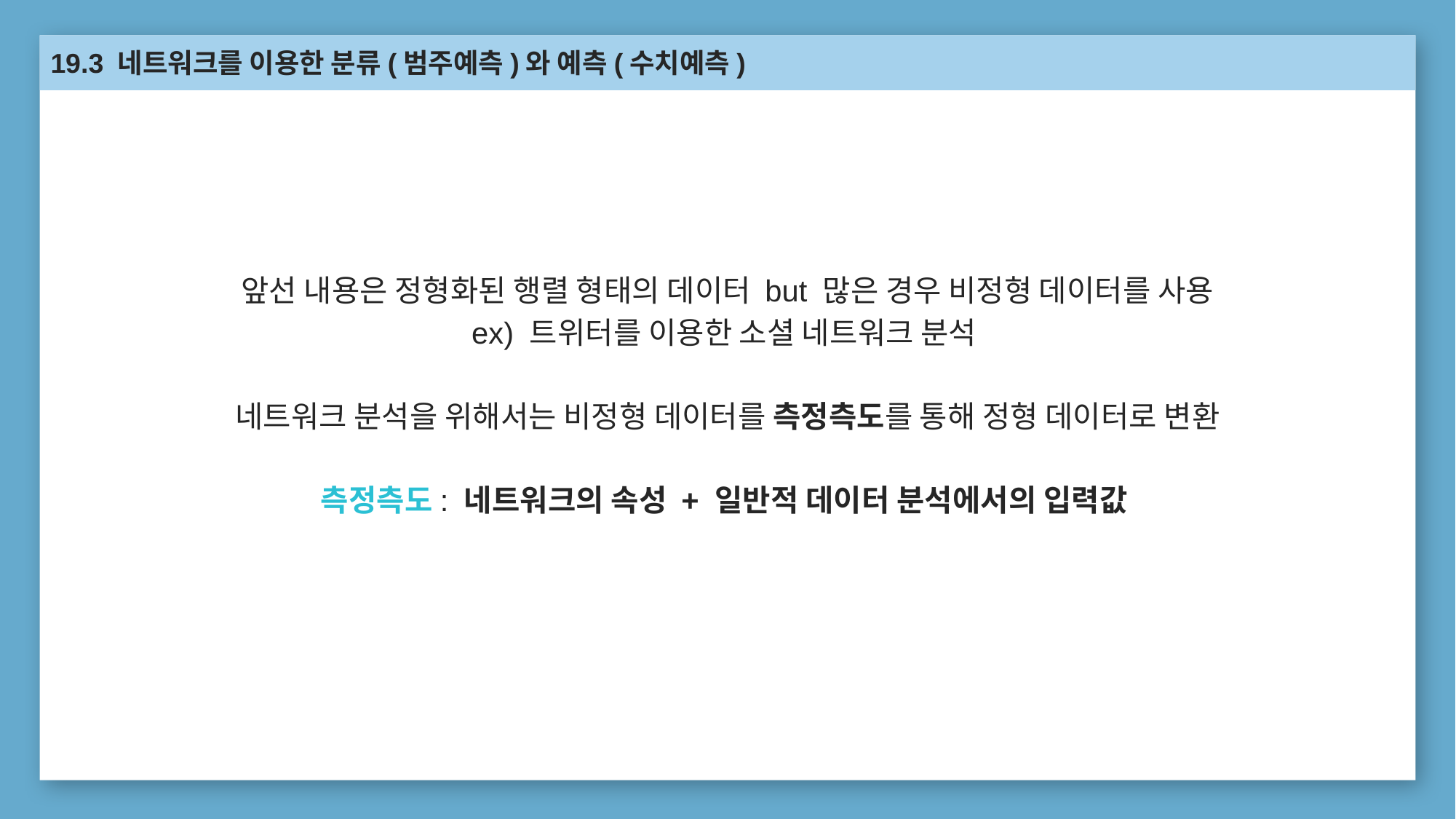

19.3 네트워크를 이용한 분류(범주예측)와 예측(수치예측)
앞선 내용은 정형화된 행렬 형태의 데이터 but 많은 경우 비정형 데이터를 사용
ex) 트위터를 이용한 소셜 네트워크 분석

네트워크 분석을 위해서는 비정형 데이터를 측정측도를 통해 정형 데이터로 변환

측정측도: 네트워크의 속성 + 일반적 데이터 분석에서의 입력값
49.7%
CONTENT